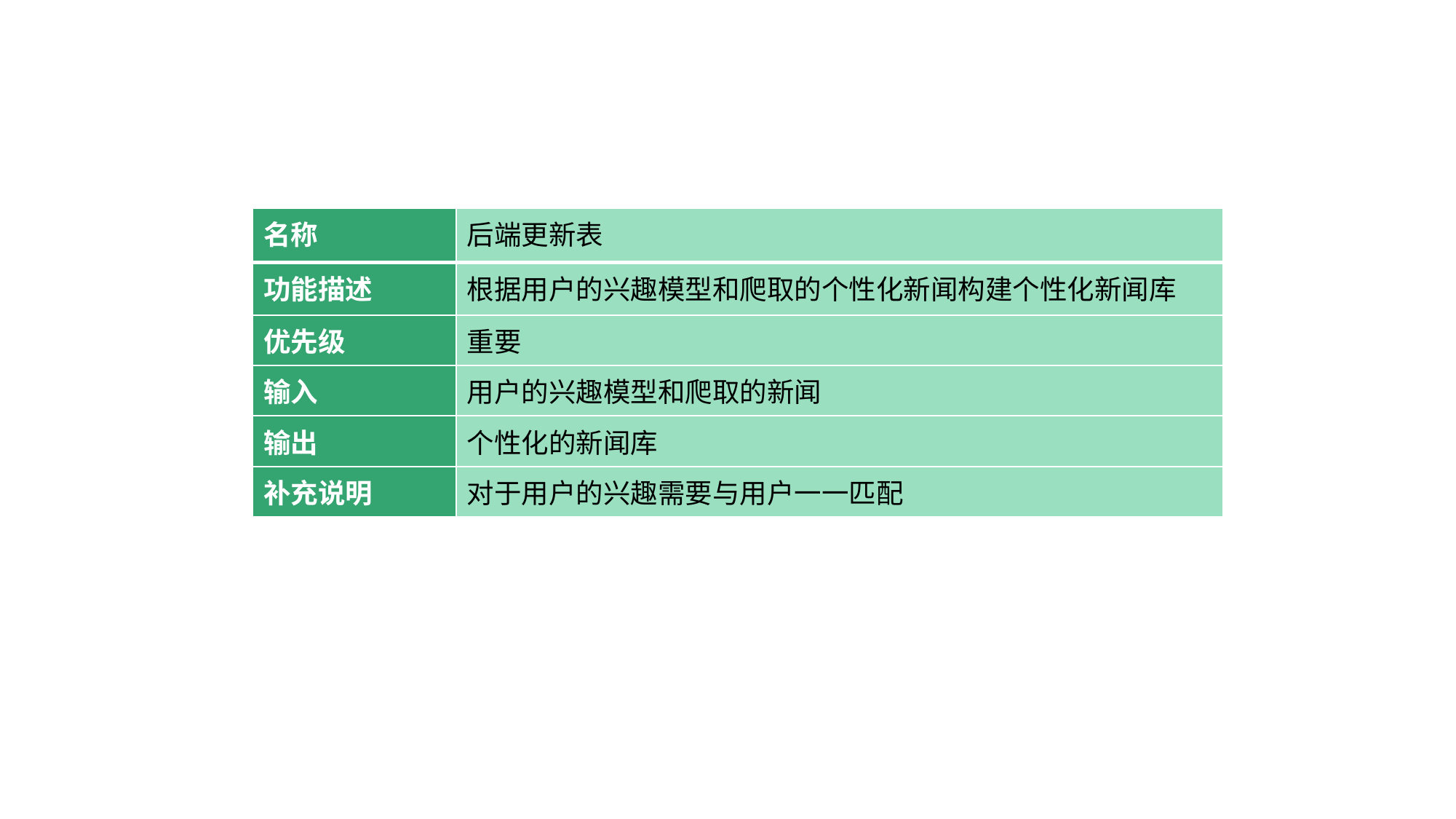

| 名称 | 后端更新表 |
| --- | --- |
| 功能描述 | 根据用户的兴趣模型和爬取的个性化新闻构建个性化新闻库 |
| 优先级 | 重要 |
| 输入 | 用户的兴趣模型和爬取的新闻 |
| 输出 | 个性化的新闻库 |
| 补充说明 | 对于用户的兴趣需要与用户一一匹配 |